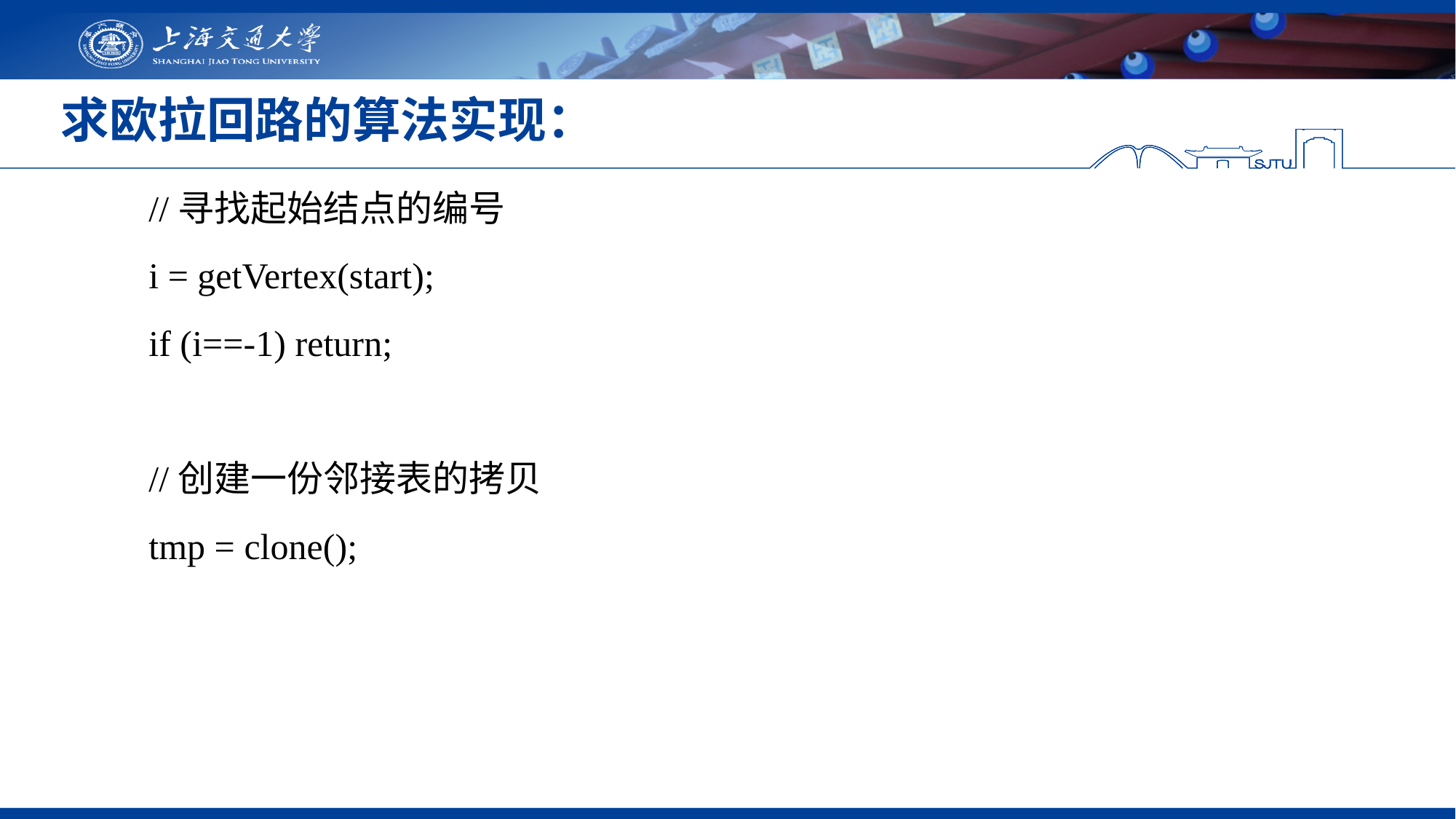

# 求欧拉回路的算法实现：
        //寻找起始结点的编号
        i = getVertex(start);
        if (i==-1) return;

        //创建一份邻接表的拷贝
        tmp = clone();